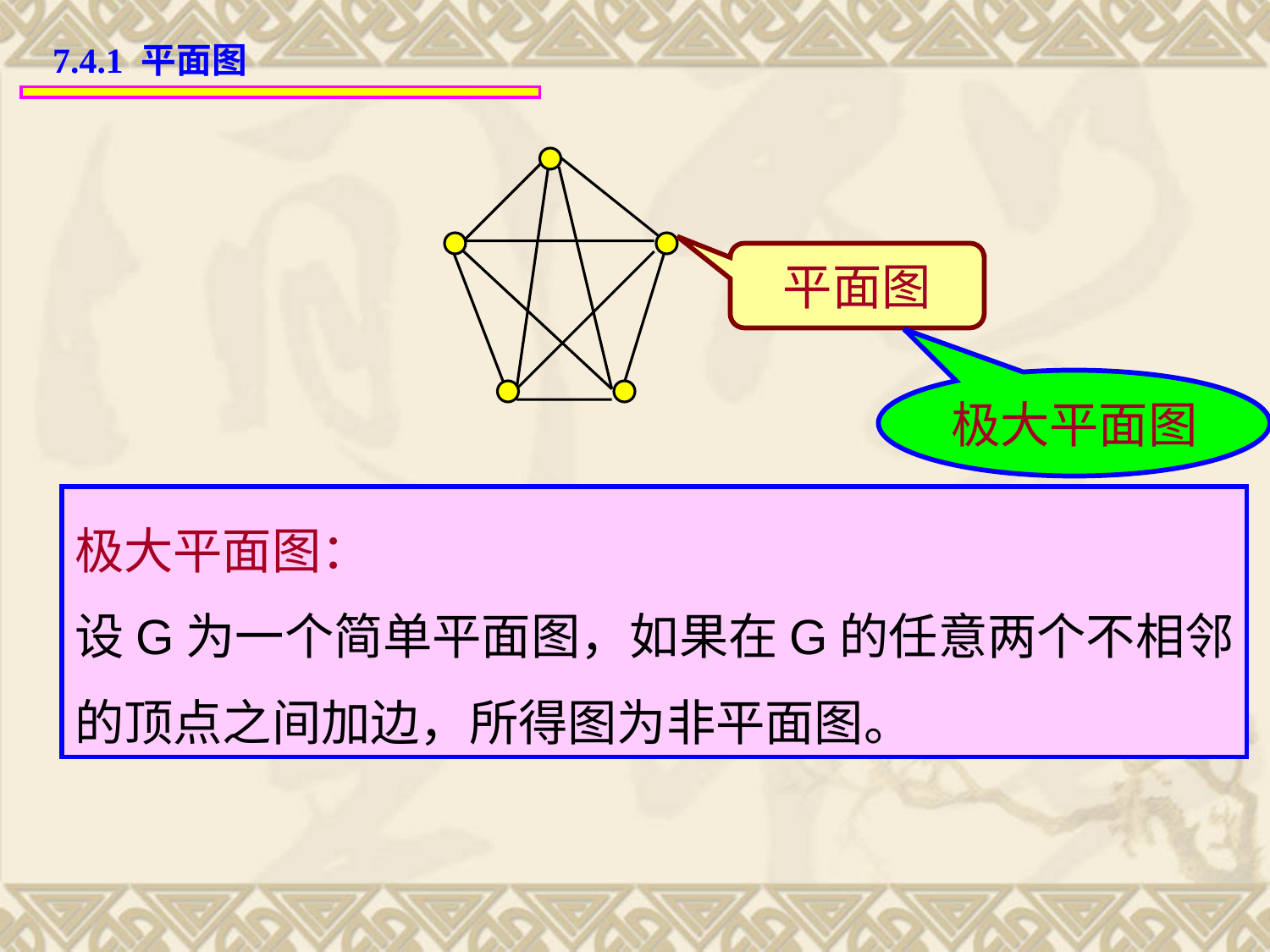

7.4.1 平面图

平面图

极大平面图

极大平面图：
设G为一个简单平面图，如果在G的任意两个不相邻
的顶点之间加边，所得图为非平面图。